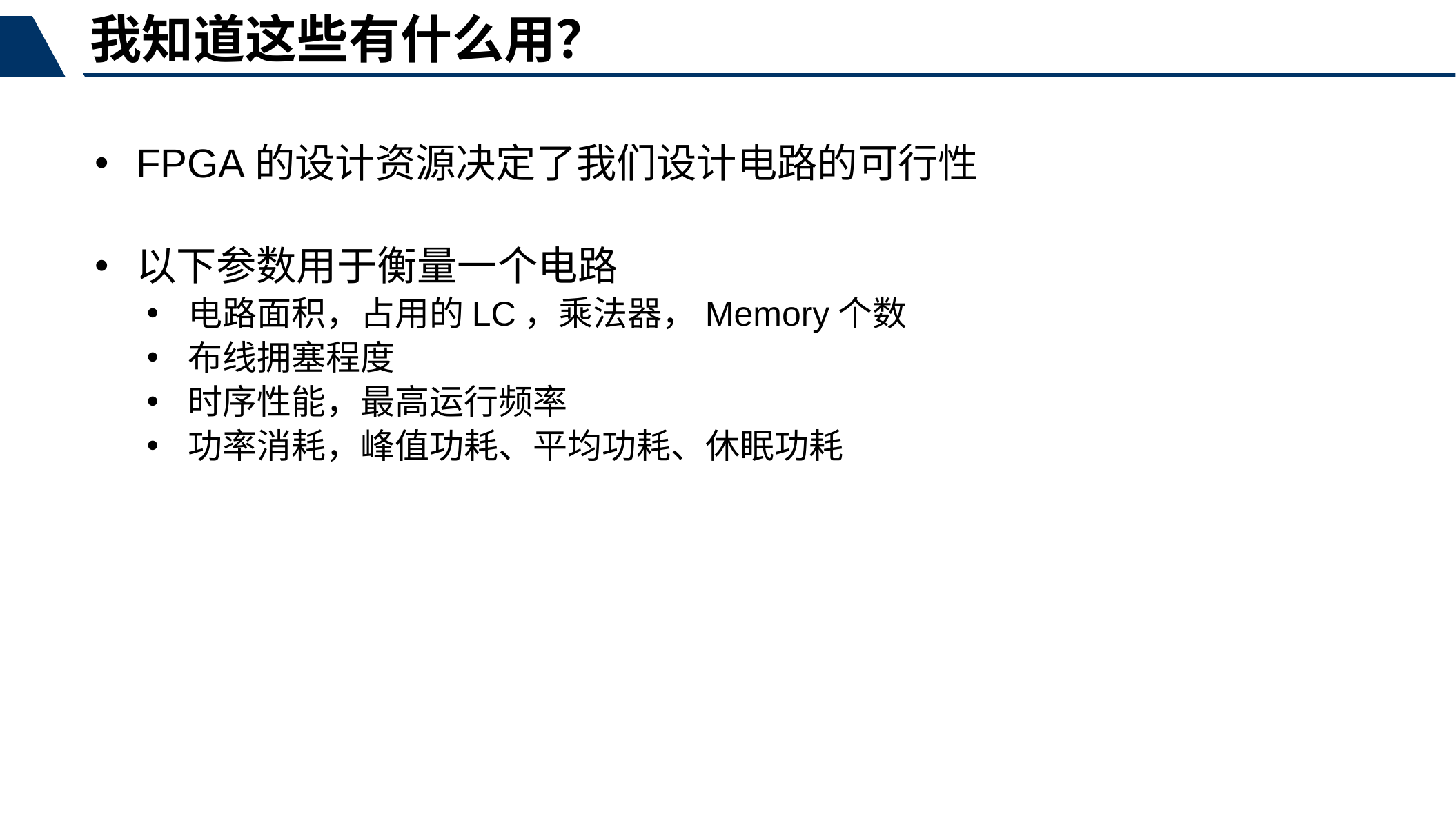

我知道这些有什么用？

FPGA的设计资源决定了我们设计电路的可行性

以下参数用于衡量一个电路
电路面积，占用的LC，乘法器，Memory个数
布线拥塞程度
时序性能，最高运行频率
功率消耗，峰值功耗、平均功耗、休眠功耗